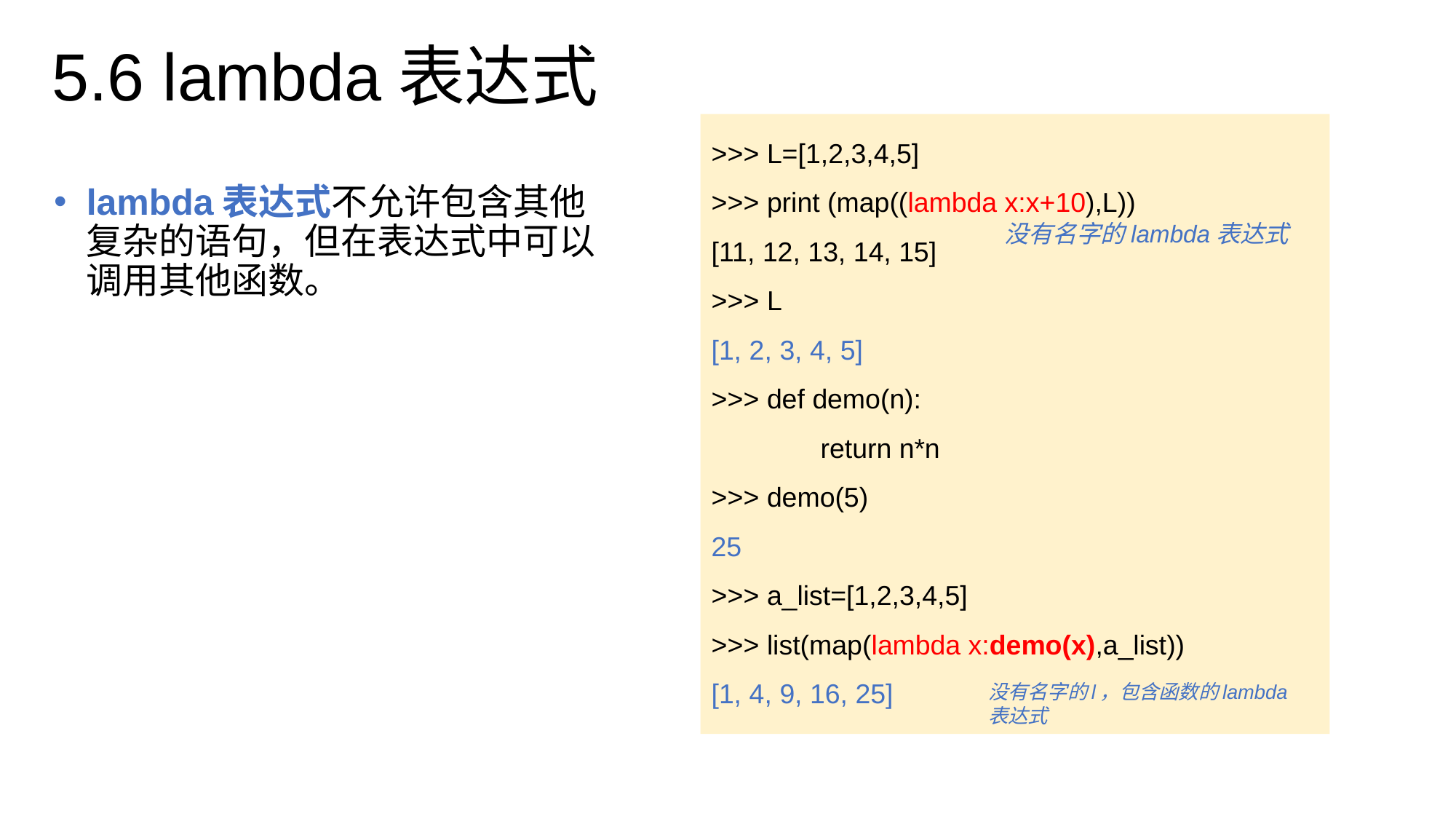

# 5.6 lambda表达式
>>> L=[1,2,3,4,5]
>>> print (map((lambda x:x+10),L))
[11, 12, 13, 14, 15]
>>> L
[1, 2, 3, 4, 5]
>>> def demo(n):
	return n*n
>>> demo(5)
25
>>> a_list=[1,2,3,4,5]
>>> list(map(lambda x:demo(x),a_list))
[1, 4, 9, 16, 25]

lambda表达式不允许包含其他复杂的语句，但在表达式中可以调用其他函数。

没有名字的lambda表达式
没有名字的l，包含函数的lambda表达式